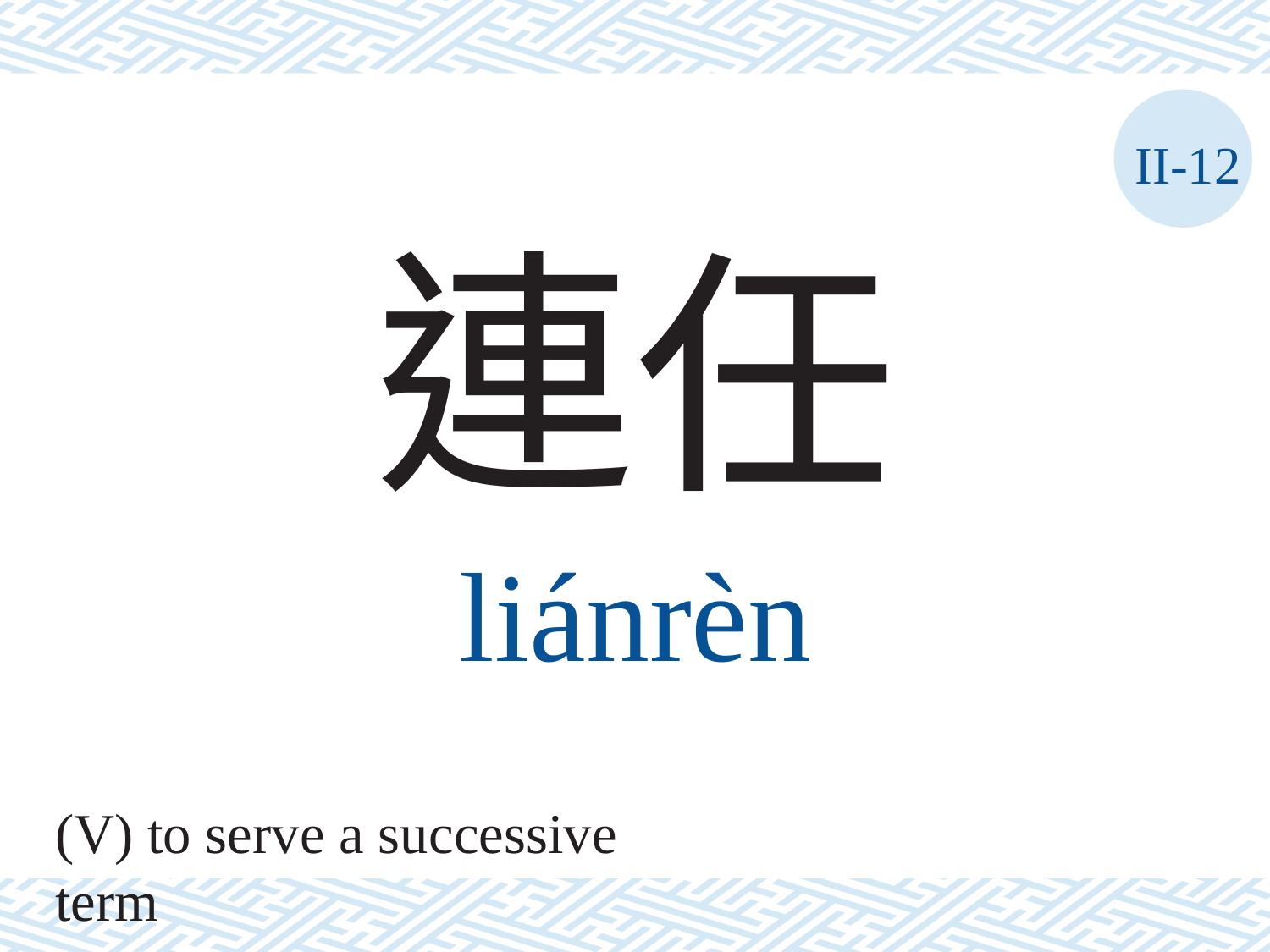

II-12
連任
liánrèn
(V) to serve a successive term